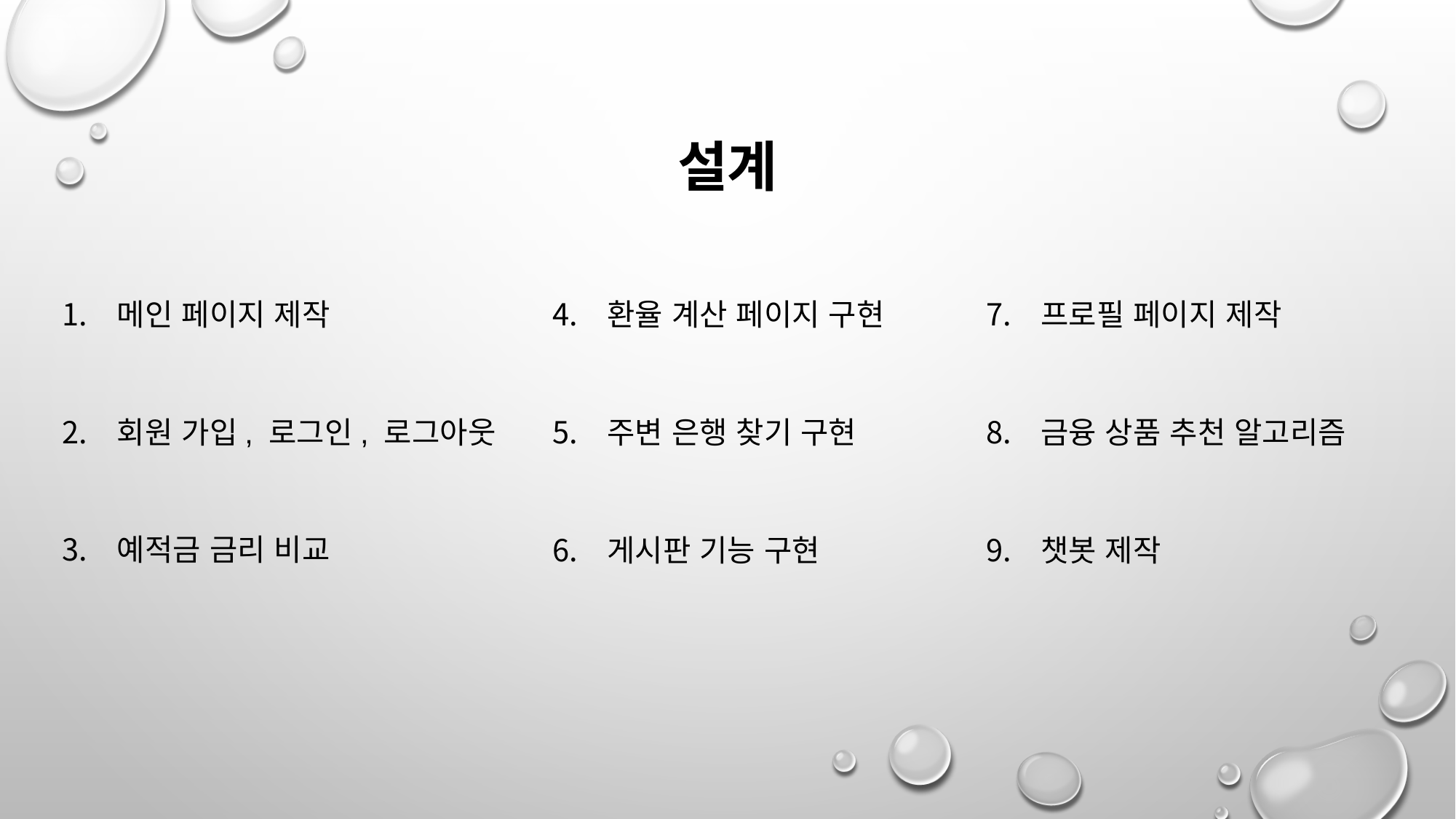

# 설계
메인 페이지 제작

회원 가입, 로그인, 로그아웃

예적금 금리 비교
환율 계산 페이지 구현

주변 은행 찾기 구현

게시판 기능 구현
프로필 페이지 제작

금융 상품 추천 알고리즘

챗봇 제작